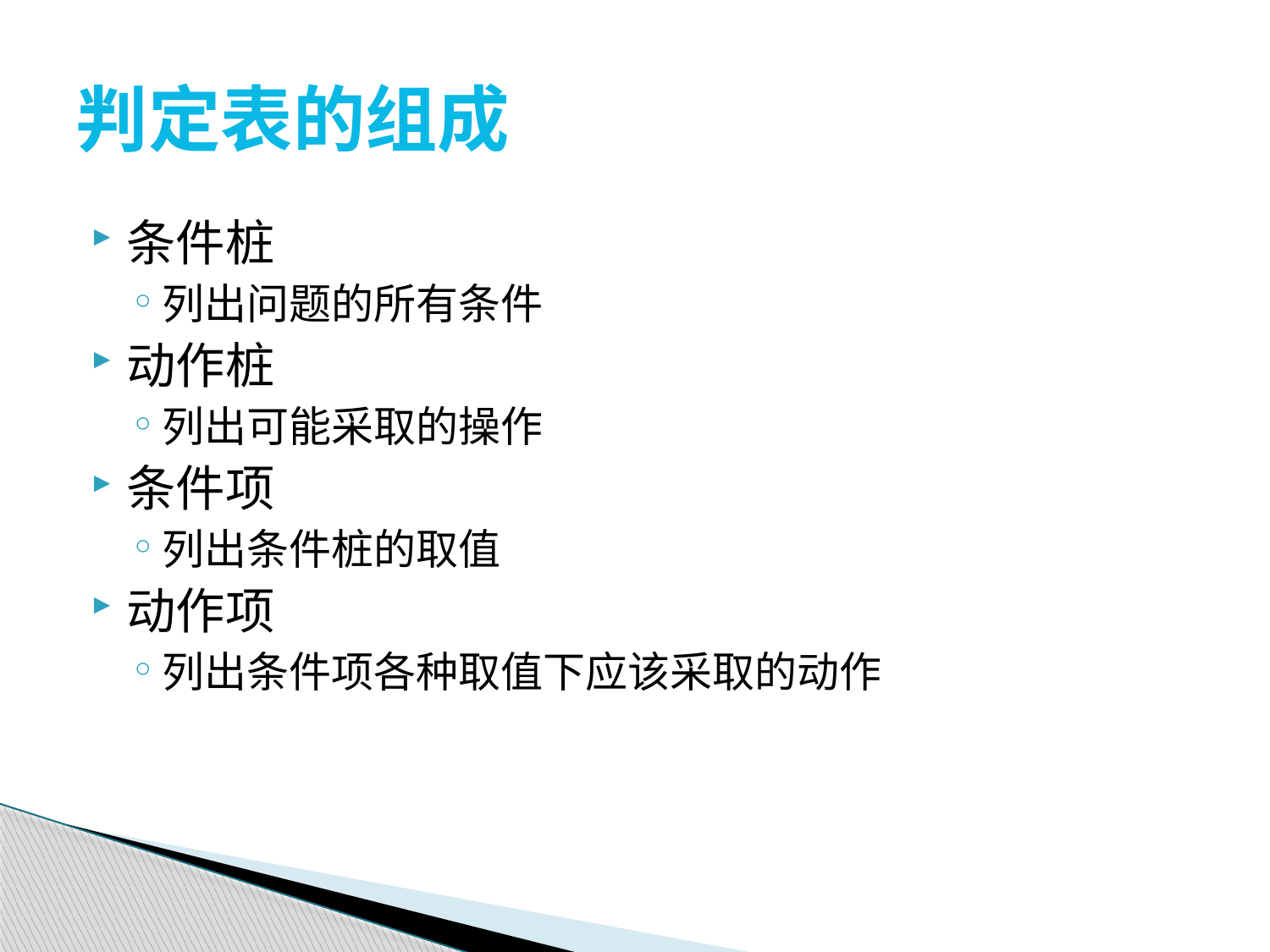

# 判定表的组成
条件桩
列出问题的所有条件
动作桩
列出可能采取的操作
条件项
列出条件桩的取值
动作项
列出条件项各种取值下应该采取的动作